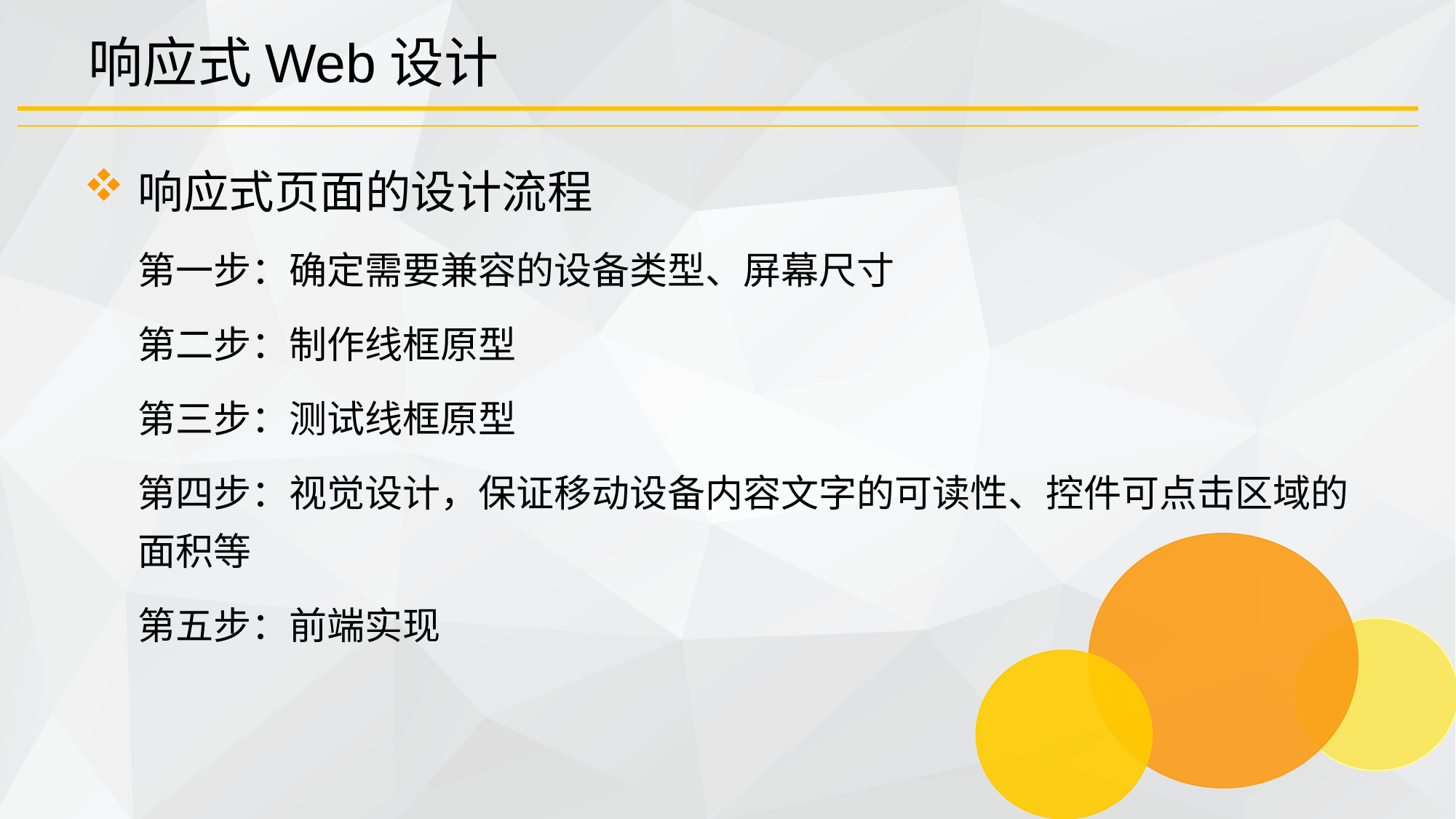

# 响应式Web设计
响应式页面的设计流程
第一步：确定需要兼容的设备类型、屏幕尺寸
第二步：制作线框原型
第三步：测试线框原型
第四步：视觉设计，保证移动设备内容文字的可读性、控件可点击区域的面积等
第五步：前端实现